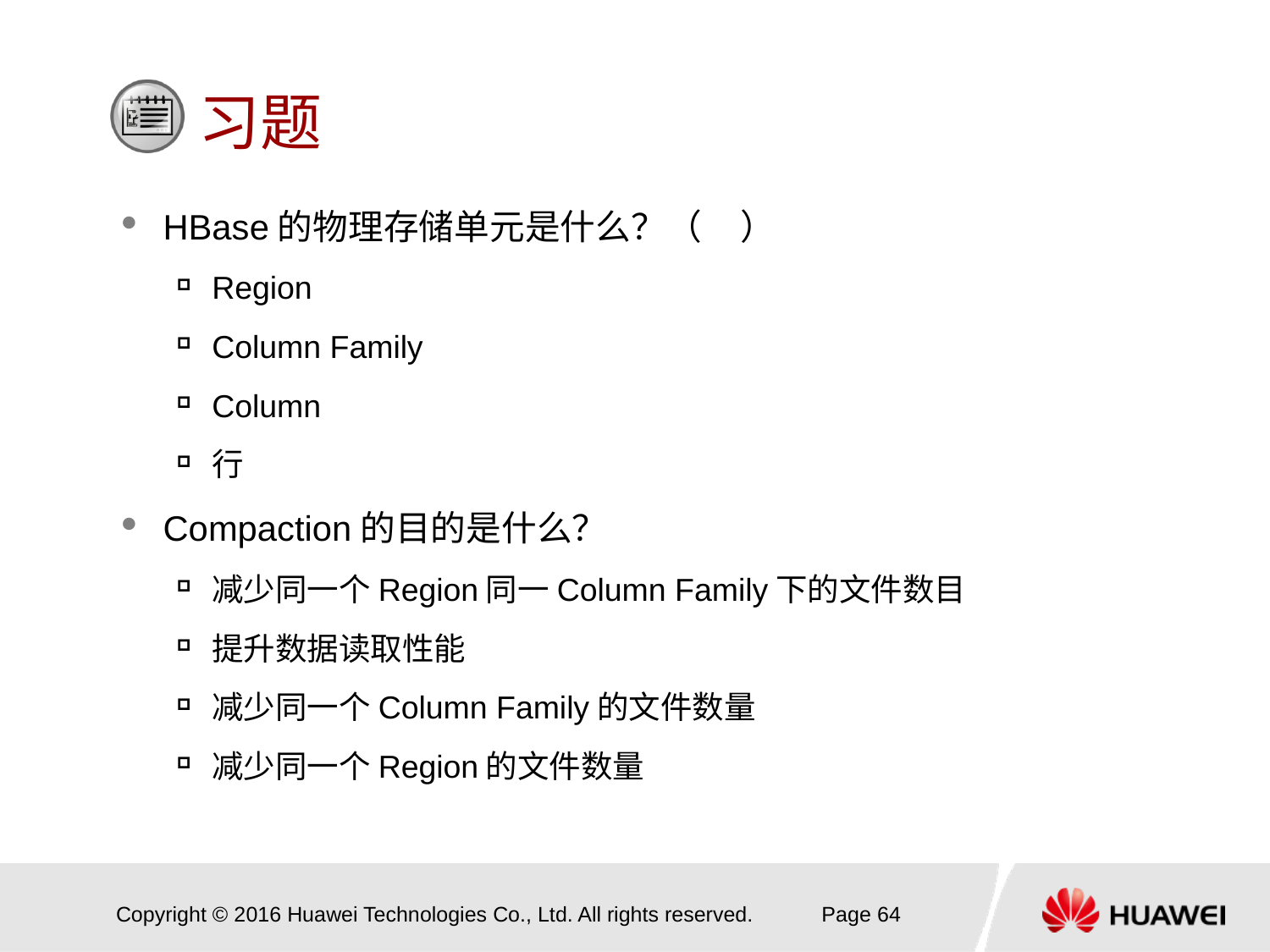

HBase的物理存储单元是什么？（     ）
Region
Column Family
Column
行
Compaction的目的是什么？
减少同一个Region同一Column Family下的文件数目
提升数据读取性能
减少同一个Column Family的文件数量
减少同一个Region的文件数量